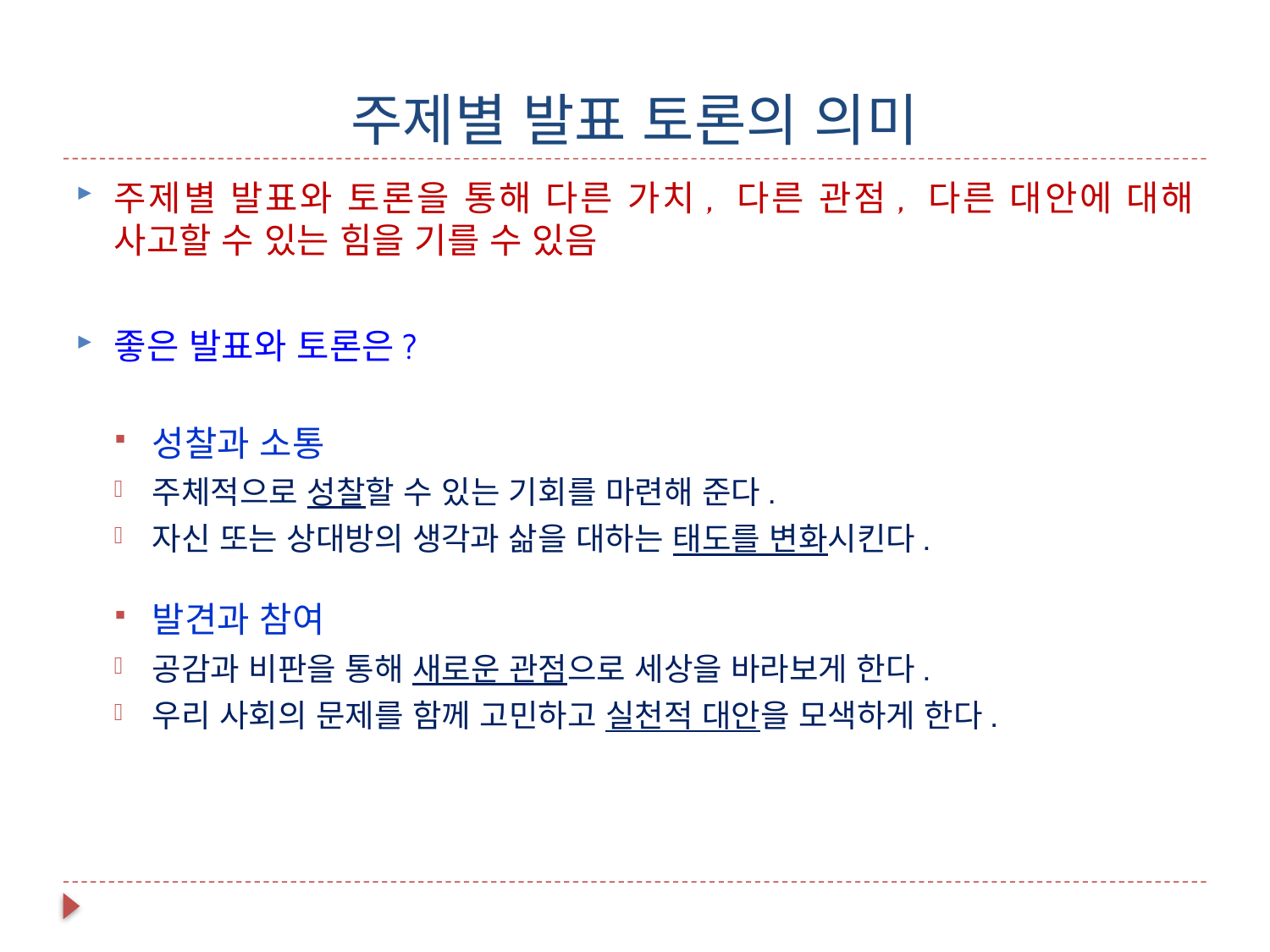

# 주제별 발표 토론의 의미
주제별 발표와 토론을 통해 다른 가치, 다른 관점, 다른 대안에 대해 사고할 수 있는 힘을 기를 수 있음

좋은 발표와 토론은?

성찰과 소통
주체적으로 성찰할 수 있는 기회를 마련해 준다.
자신 또는 상대방의 생각과 삶을 대하는 태도를 변화시킨다.

발견과 참여
공감과 비판을 통해 새로운 관점으로 세상을 바라보게 한다.
우리 사회의 문제를 함께 고민하고 실천적 대안을 모색하게 한다.